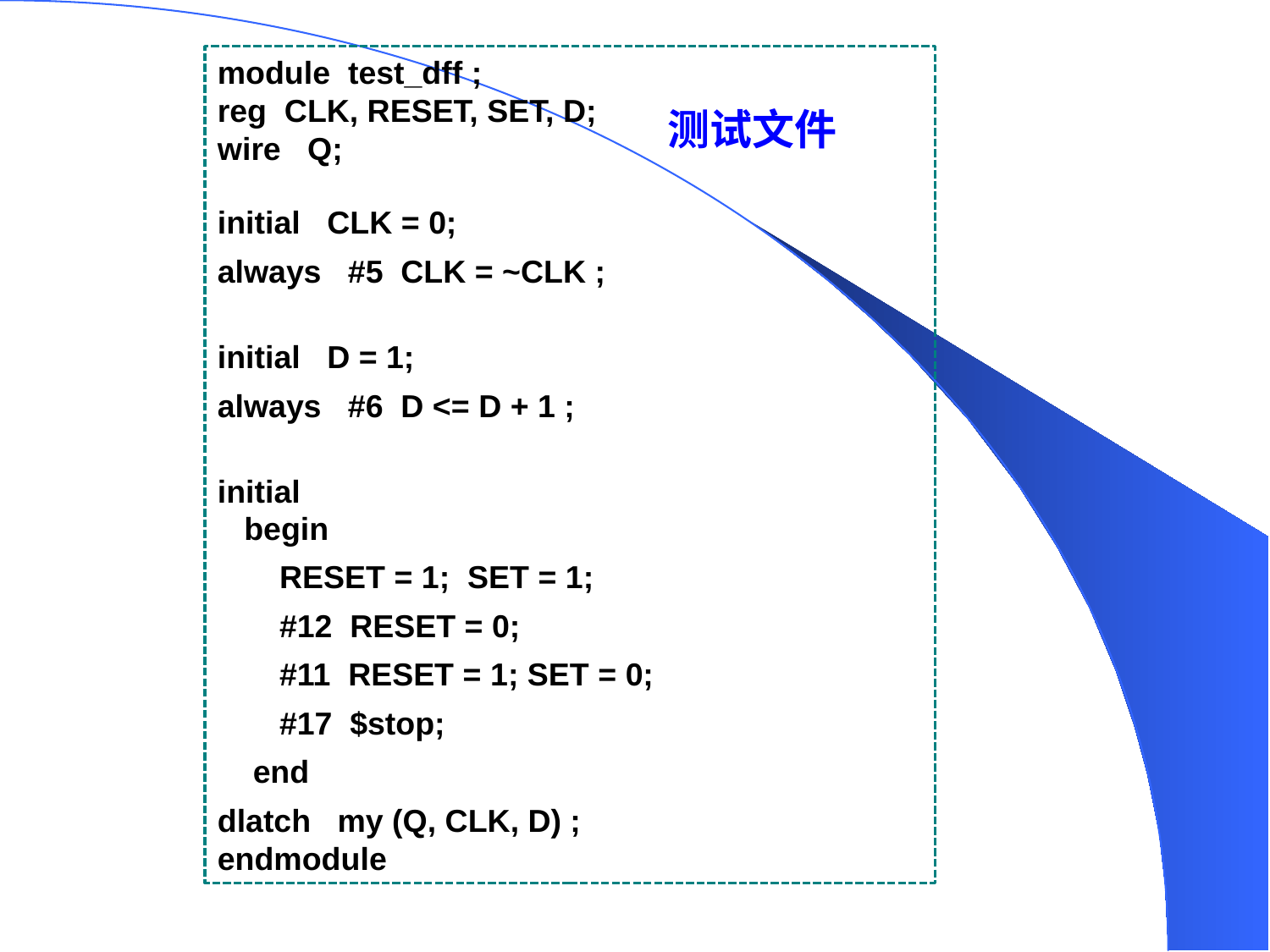

module  test_dff ;
reg  CLK, RESET, SET, D;
wire   Q;

initial   CLK = 0;
always   #5  CLK = ~CLK ;

initial   D = 1;
always   #6  D <= D + 1 ;

initial
   begin
       RESET = 1;  SET = 1;
       #12  RESET = 0;
       #11  RESET = 1; SET = 0;
       #17  $stop;
    end
dlatch   my (Q, CLK, D) ;
endmodule
测试文件